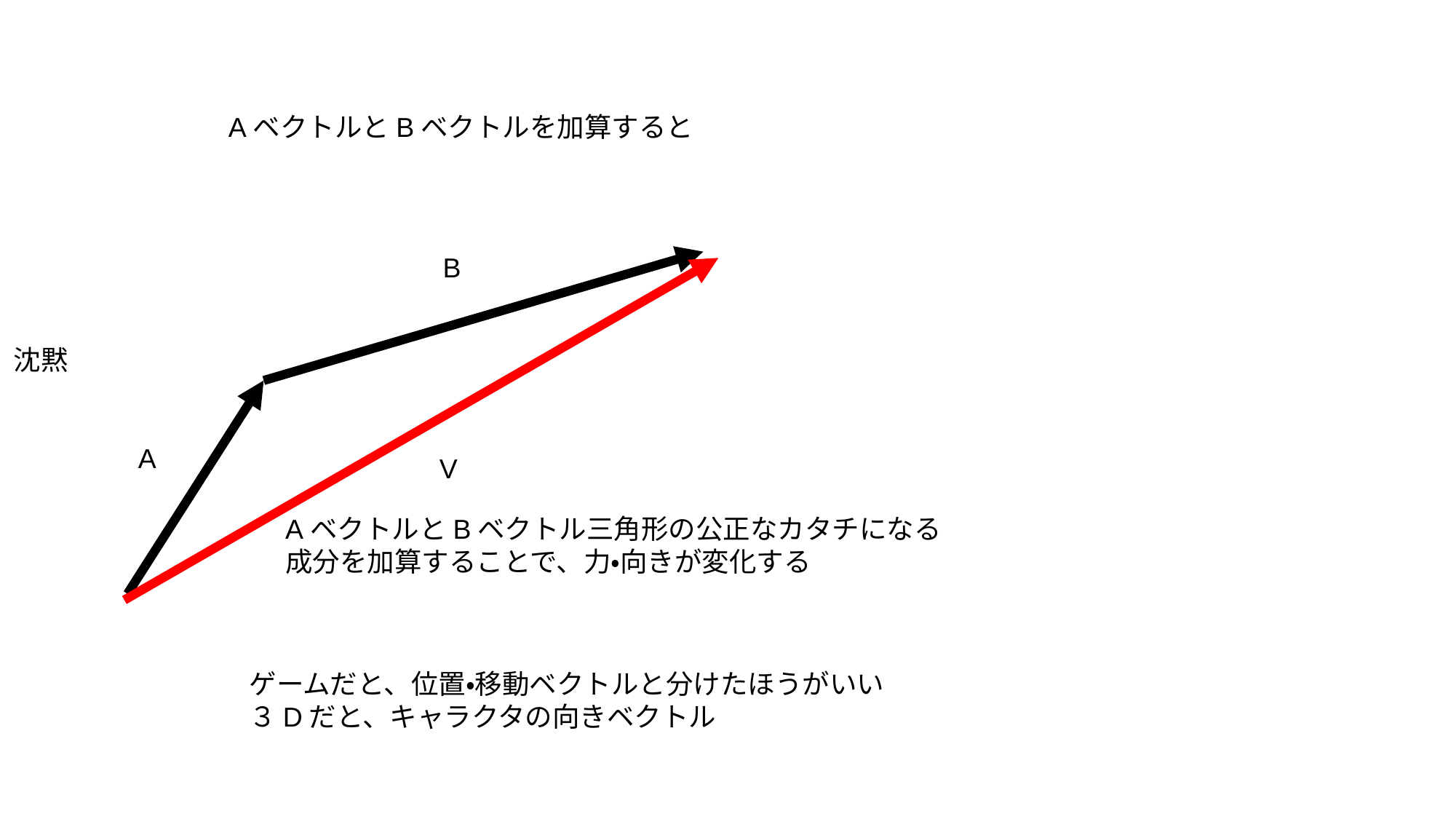

AベクトルとBベクトルを加算すると
B
沈黙
A
V
AベクトルとBベクトル三角形の公正なカタチになる
成分を加算することで、力・向きが変化する
ゲームだと、位置・移動ベクトルと分けたほうがいい
３Dだと、キャラクタの向きベクトル